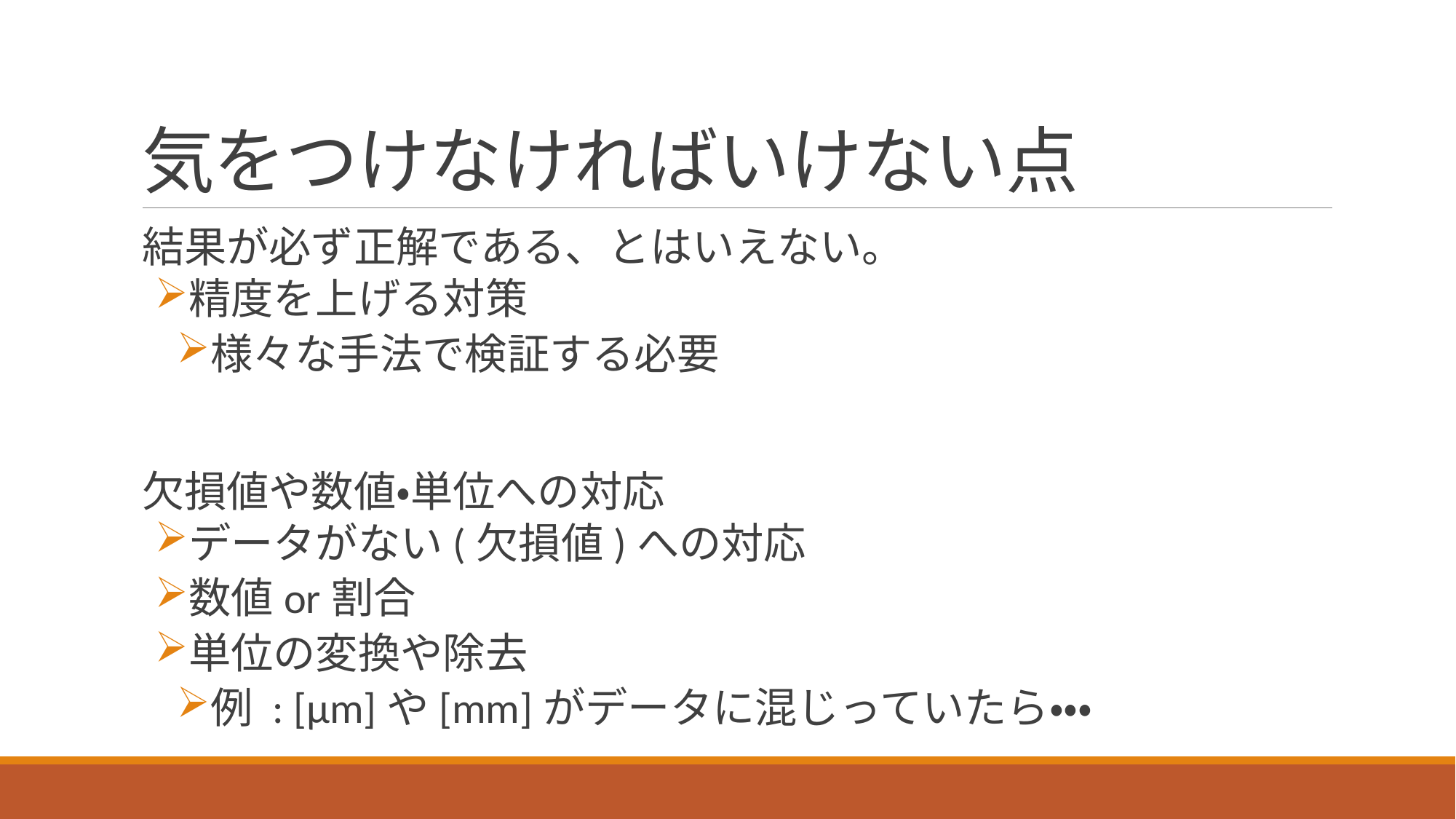

# 気をつけなければいけない点
結果が必ず正解である、とはいえない。
精度を上げる対策
様々な手法で検証する必要

欠損値や数値・単位への対応
データがない(欠損値)への対応
数値or割合
単位の変換や除去
例 : [μm]や[mm]がデータに混じっていたら・・・